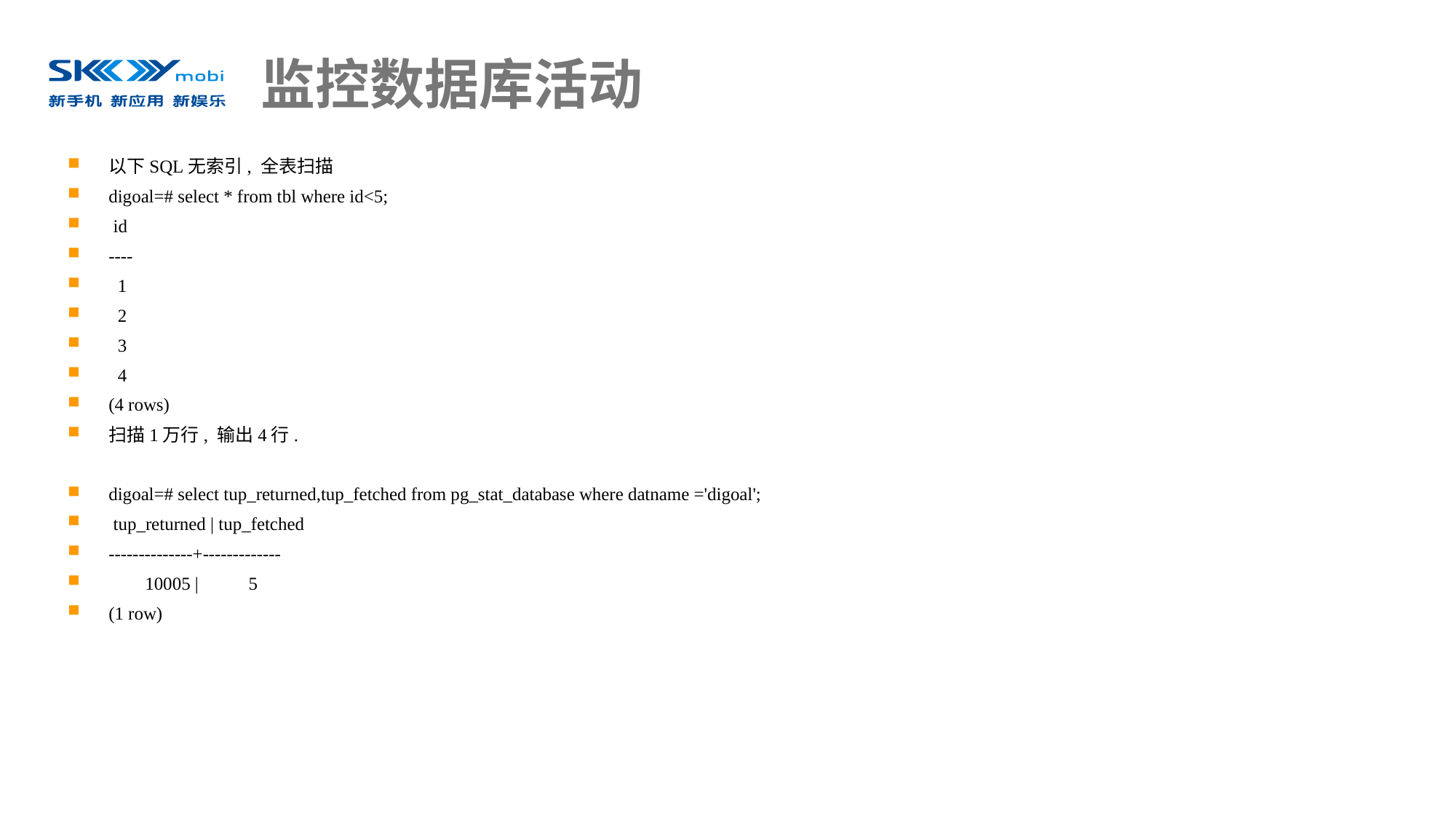

# 监控数据库活动
以下SQL无索引, 全表扫描
digoal=# select * from tbl where id<5;
 id
----
  1
  2
  3
  4
(4 rows)
扫描1万行, 输出4行.

digoal=# select tup_returned,tup_fetched from pg_stat_database where datname ='digoal';
 tup_returned | tup_fetched
--------------+-------------
        10005 |           5
(1 row)